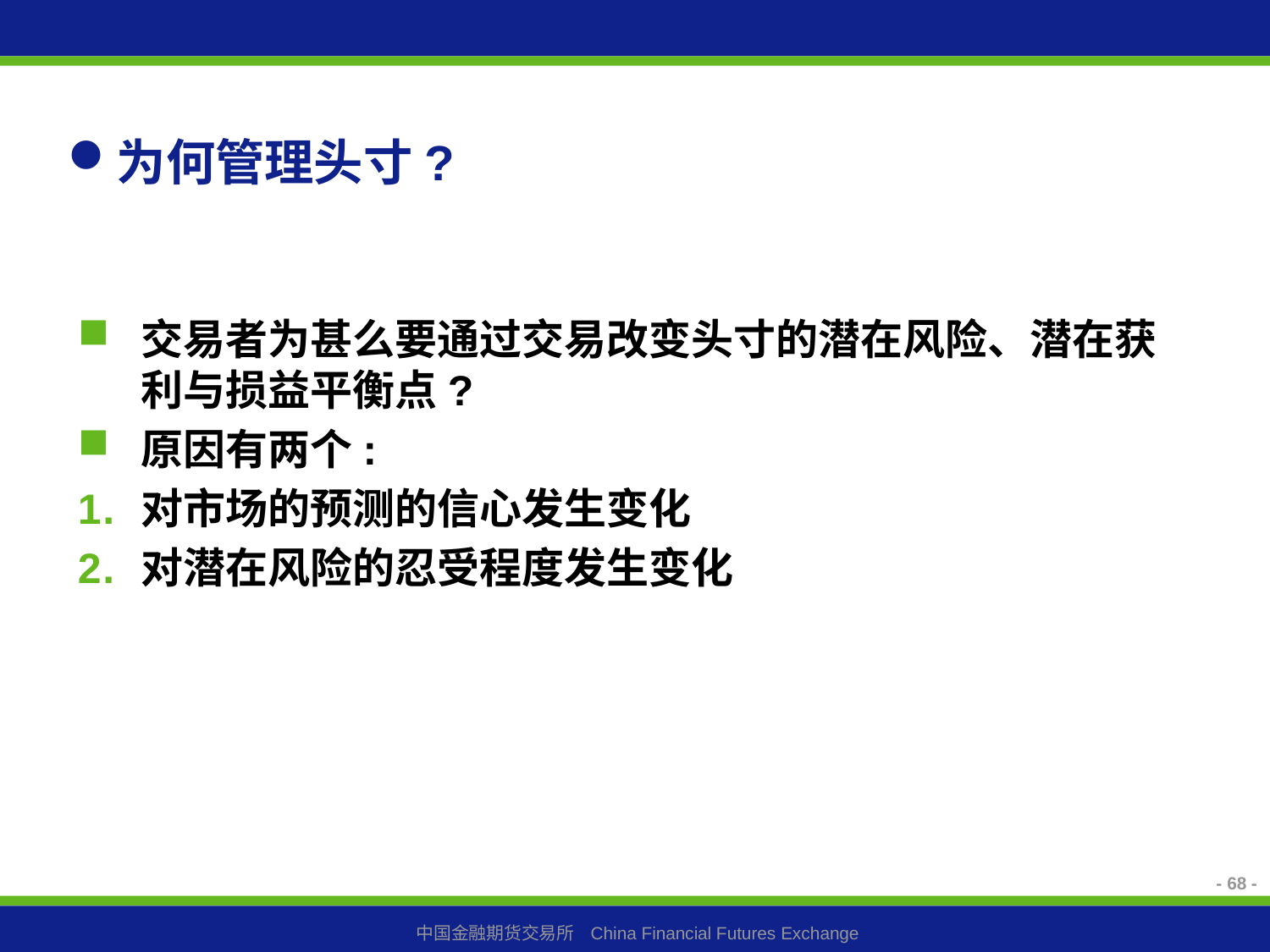

# 为何管理头寸?
交易者为甚么要通过交易改变头寸的潜在风险、潜在获利与损益平衡点?
原因有两个:
对市场的预测的信心发生变化
对潜在风险的忍受程度发生变化
- 68 -